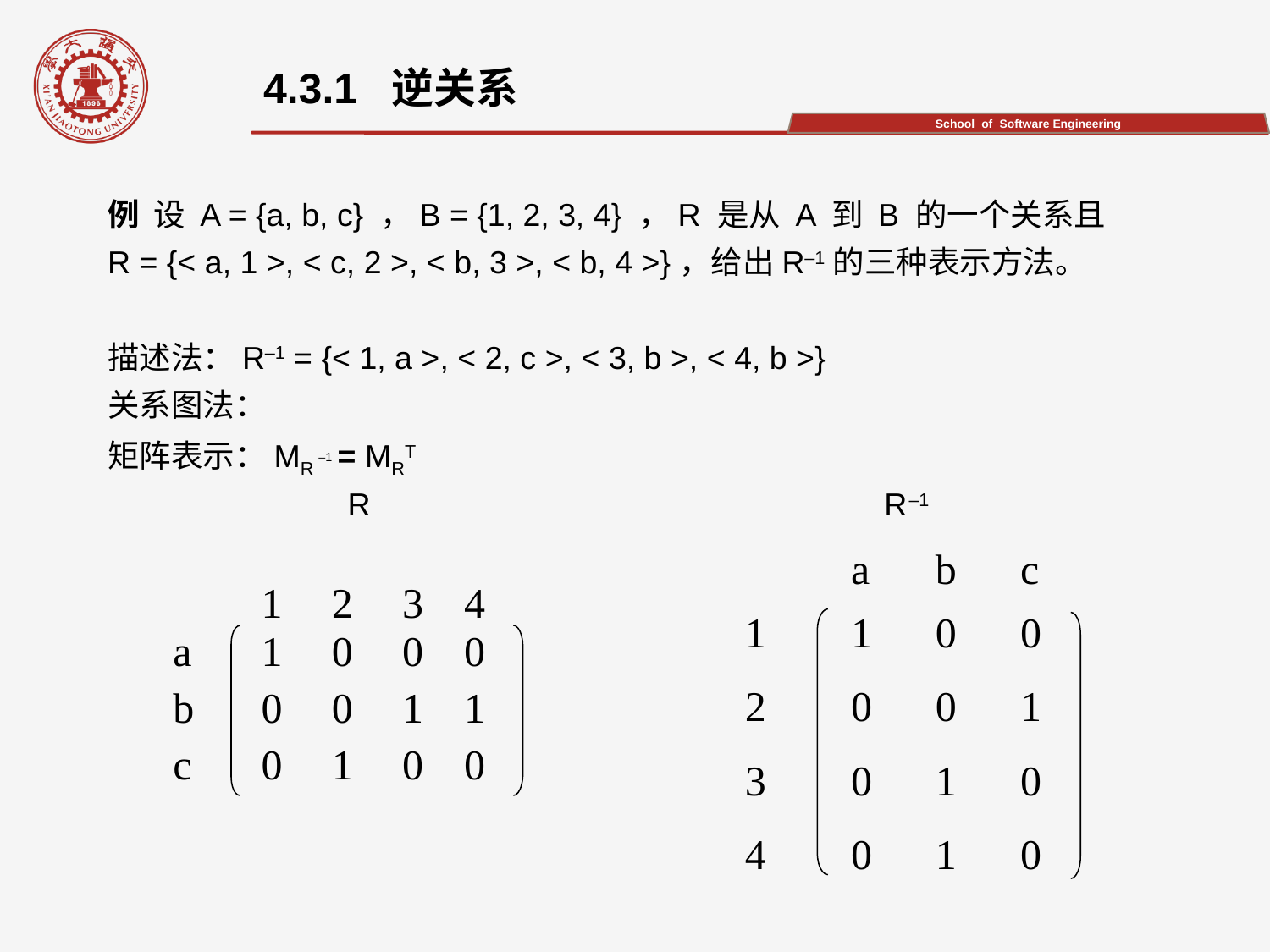

4.3.1  逆关系

例  设 A = {a, b, c} ，B = {1, 2, 3, 4} ，R 是从 A 到 B 的一个关系且
R = {< a, 1 >, < c, 2 >, < b, 3 >, < b, 4 >}，给出R–1的三种表示方法。

描述法：R–1 = {< 1, a >, < 2, c >, < 3, b >, < 4, b >}
关系图法：
矩阵表示：MR –1 = MRT
                           R                                                          R–1
a
b
c
1
1
0
0

2
0
0
1
3
0
1
0
4
0
1
0
1
2
3
4
a
1
0
0
0

b
0
0
1
1
c
0
1
0
0